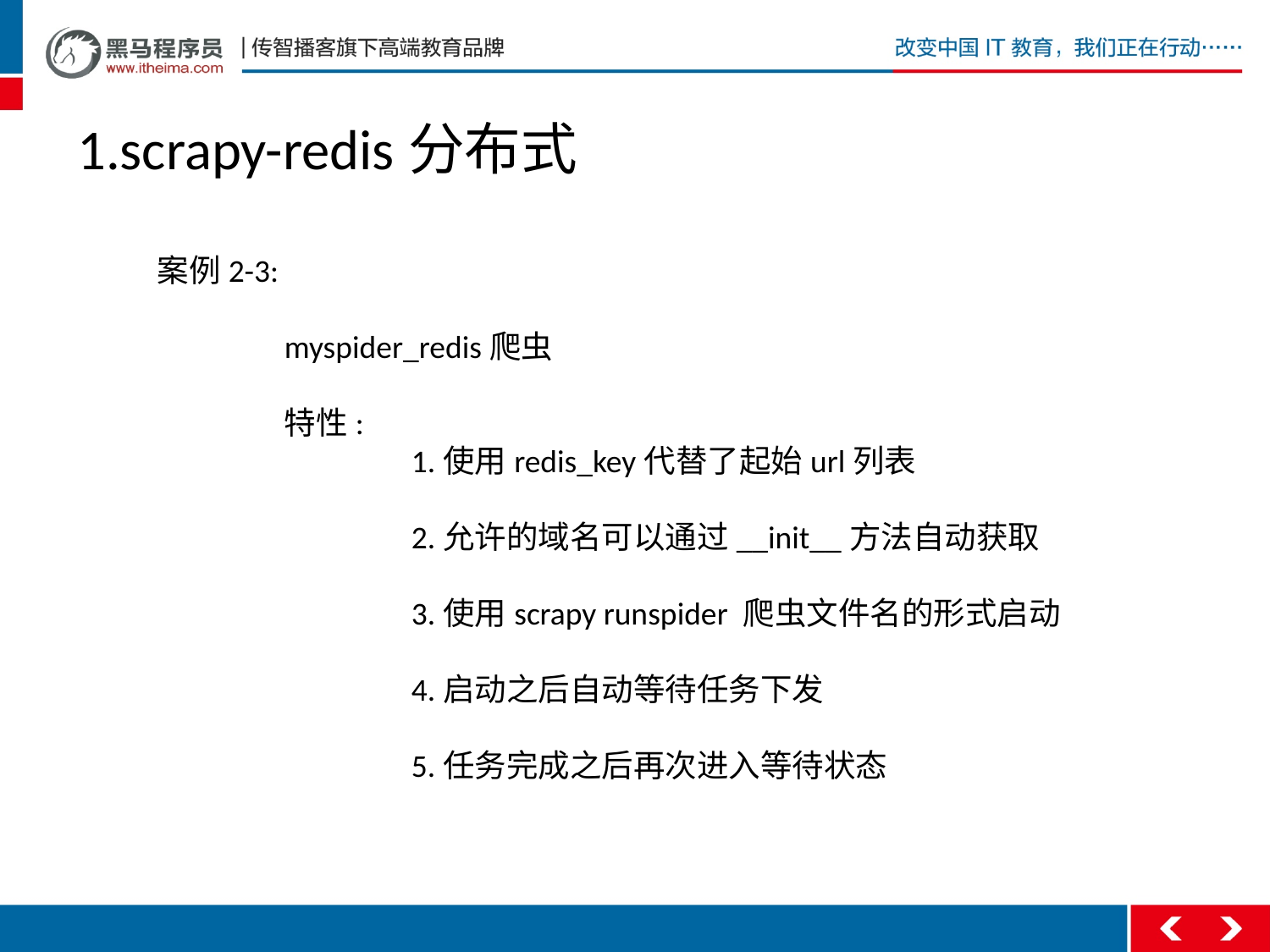

1.scrapy-redis分布式

案例2-3:

	myspider_redis爬虫

	特性:
		1.使用redis_key代替了起始url列表

		2.允许的域名可以通过__init__方法自动获取

		3.使用scrapy runspider 爬虫文件名的形式启动

		4.启动之后自动等待任务下发

		5.任务完成之后再次进入等待状态